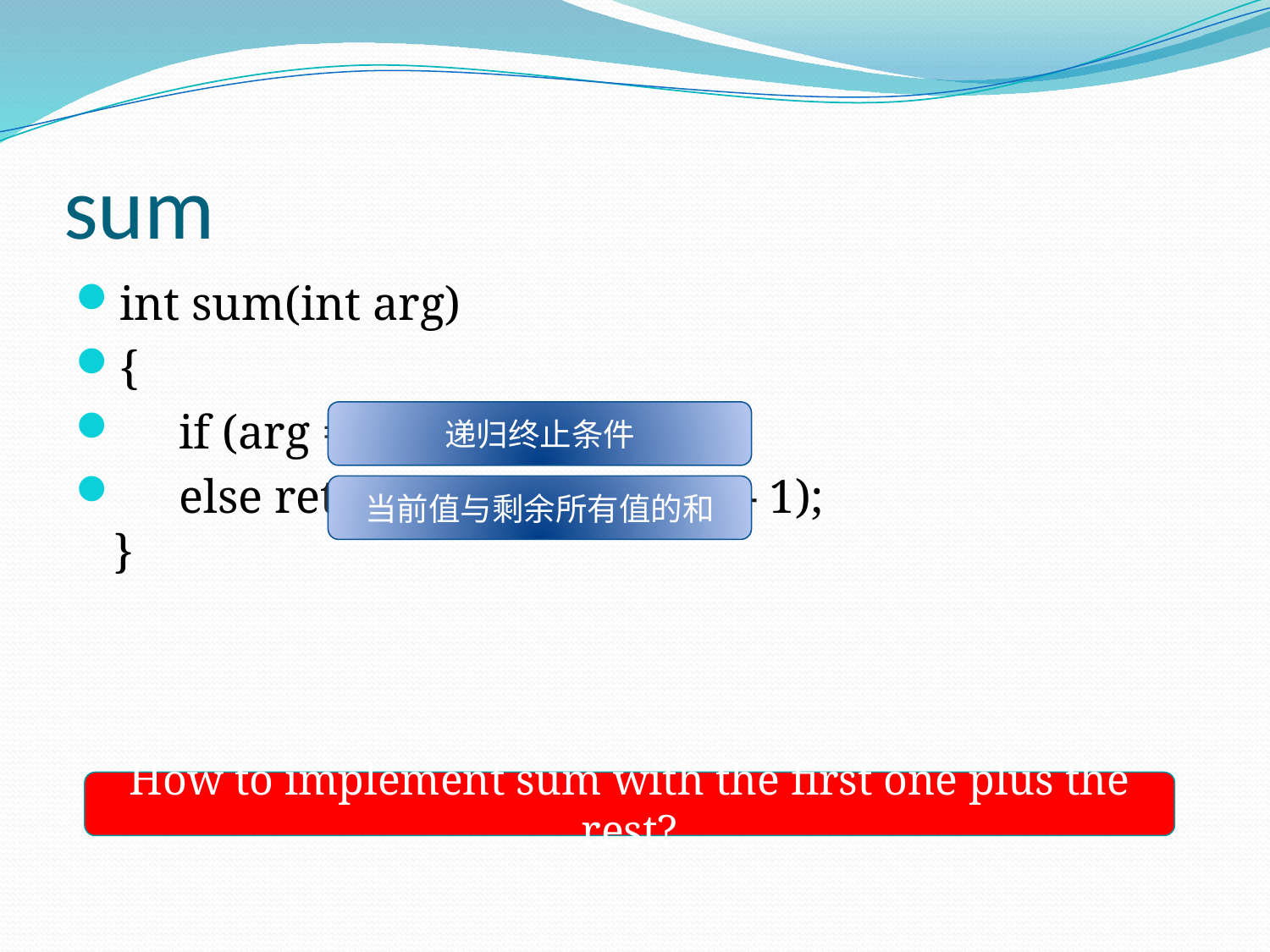

# sum
int sum(int arg)
{
     if (arg == 0) return 0;
     else return arg + sum(arg - 1);
}

递归终止条件
当前值与剩余所有值的和
How to implement sum with the first one plus the rest?